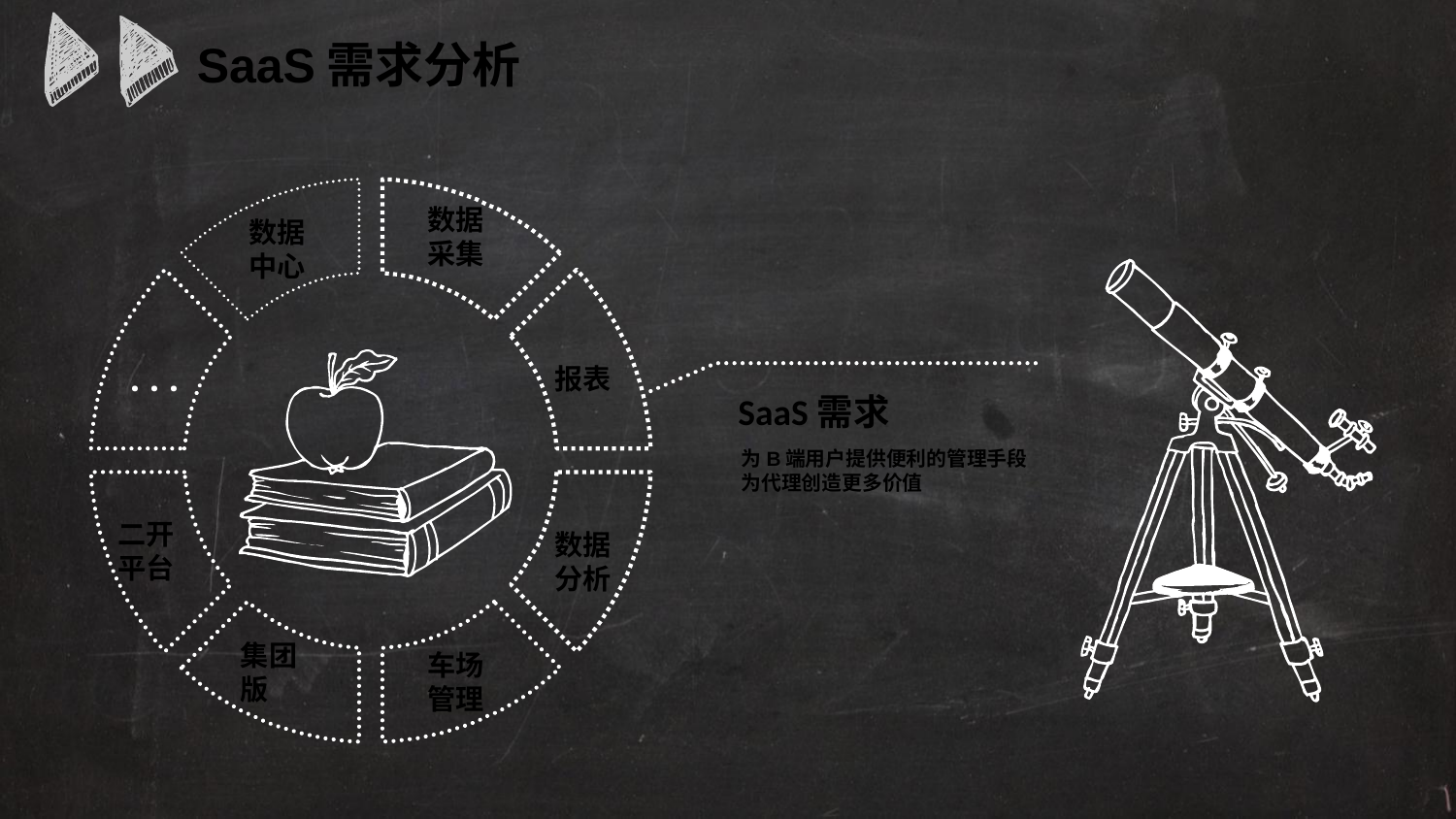

SaaS需求分析

...

数据采集
数据中心

报表

SaaS需求
为B端用户提供便利的管理手段
为代理创造更多价值
二开平台
数据分析
集团版
车场管理